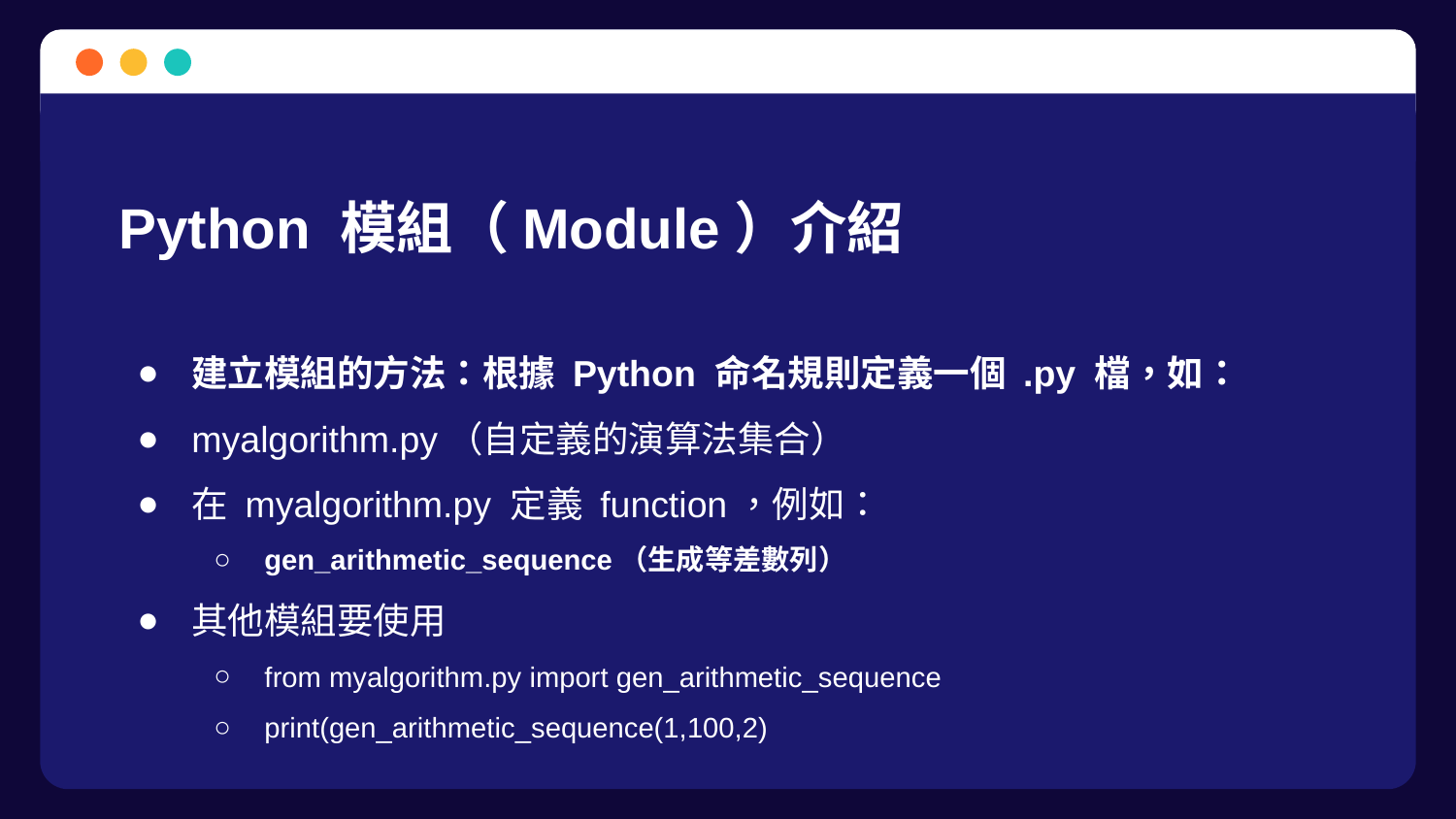

# Python 模組（Module）介紹
建立模組的方法：根據 Python 命名規則定義一個 .py 檔，如：
myalgorithm.py（自定義的演算法集合）
在 myalgorithm.py 定義 function，例如：
gen_arithmetic_sequence（生成等差數列）
其他模組要使用
from myalgorithm.py import gen_arithmetic_sequence
print(gen_arithmetic_sequence(1,100,2)